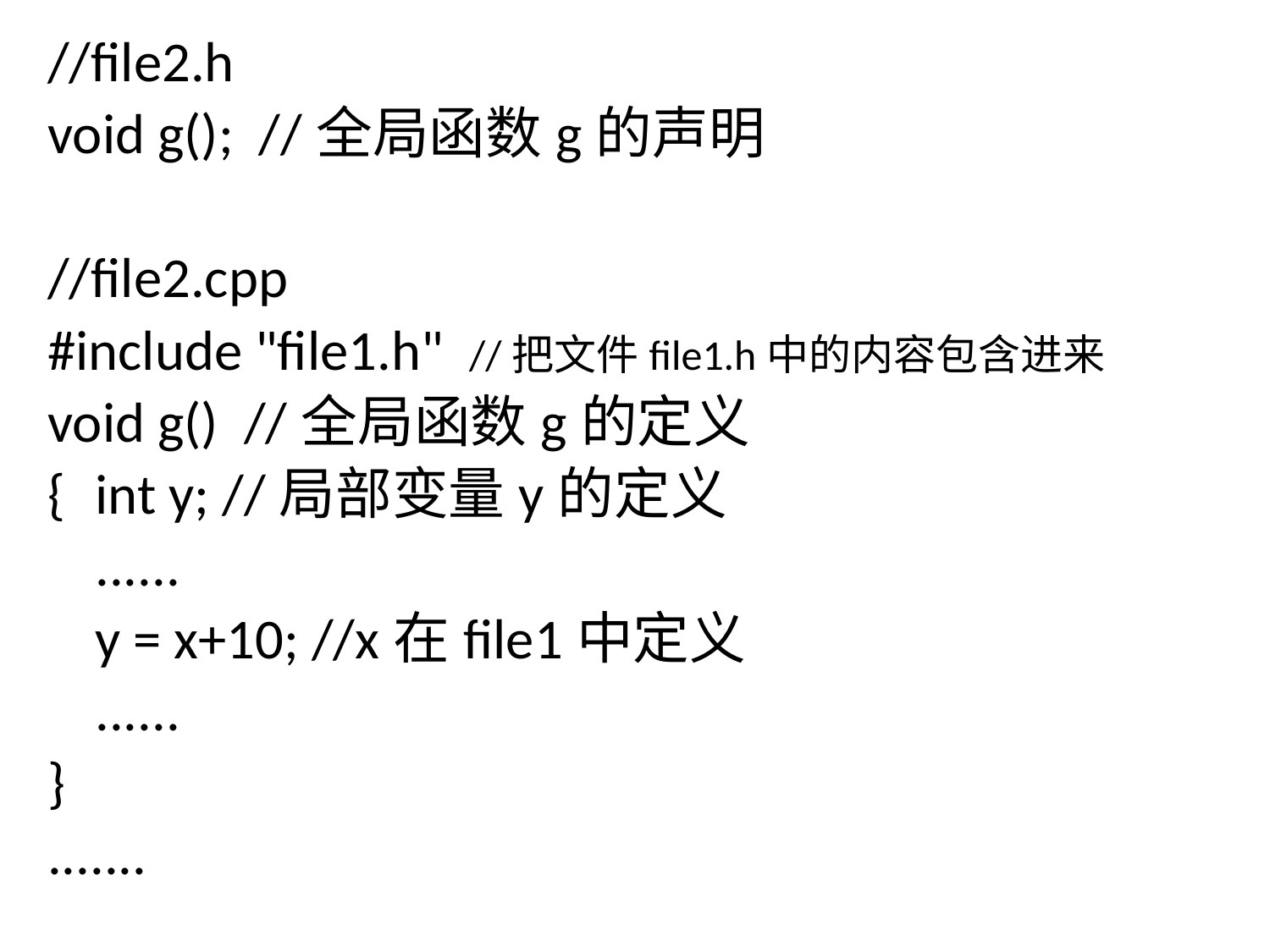

//file2.h
void g();  //全局函数g的声明

//file2.cpp
#include "file1.h"  //把文件file1.h中的内容包含进来
void g()  //全局函数g的定义
{	int y; //局部变量y的定义
	......
	y = x+10; //x在file1中定义
	......
}
.......